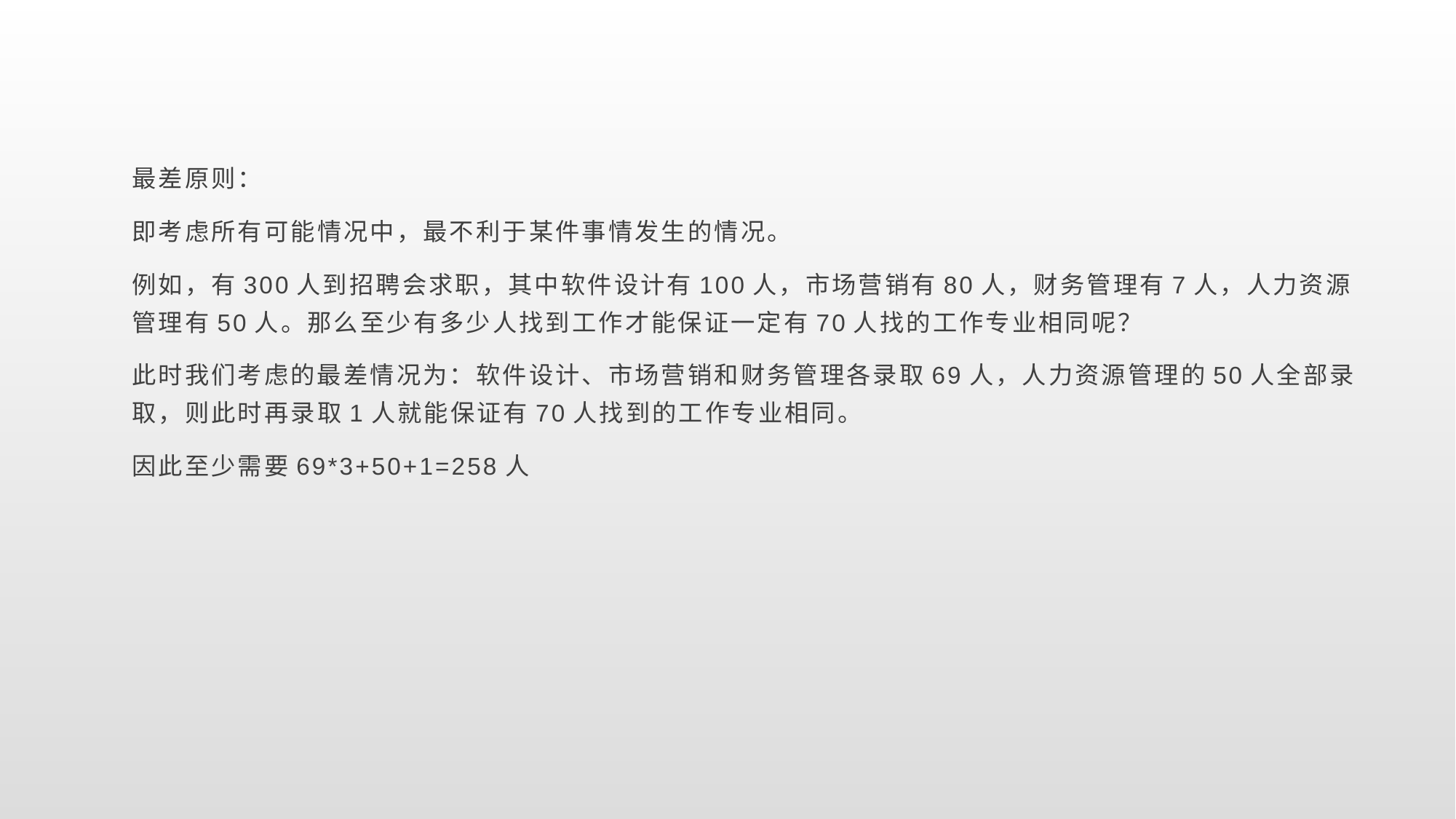

最差原则：
即考虑所有可能情况中，最不利于某件事情发生的情况。
例如，有300人到招聘会求职，其中软件设计有100人，市场营销有80人，财务管理有7人，人力资源管理有50人。那么至少有多少人找到工作才能保证一定有70人找的工作专业相同呢？
此时我们考虑的最差情况为：软件设计、市场营销和财务管理各录取69人，人力资源管理的50人全部录取，则此时再录取1人就能保证有70人找到的工作专业相同。
因此至少需要69*3+50+1=258人